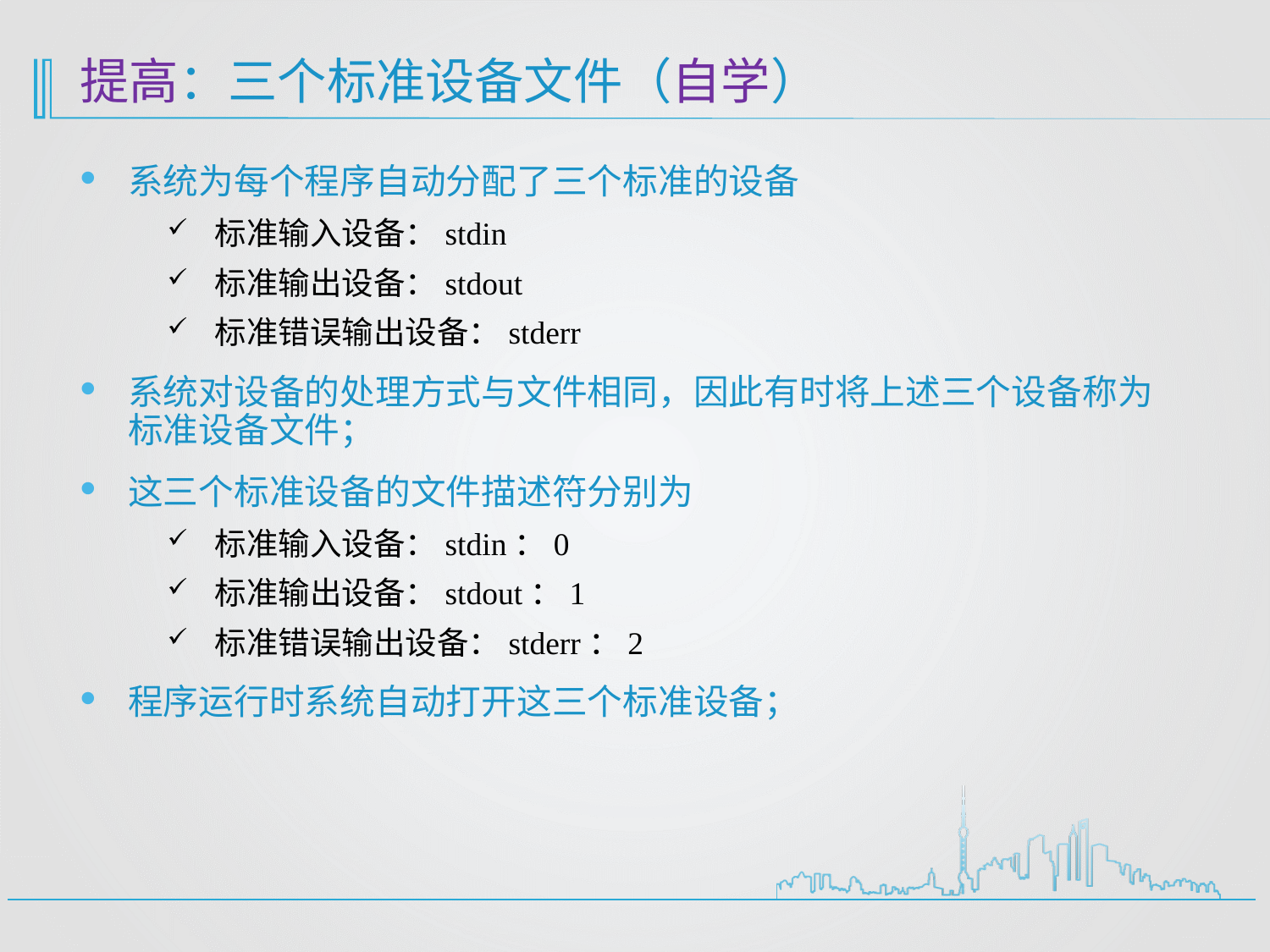

# 提高：三个标准设备文件（自学）
系统为每个程序自动分配了三个标准的设备
标准输入设备：stdin
标准输出设备：stdout
标准错误输出设备：stderr
系统对设备的处理方式与文件相同，因此有时将上述三个设备称为标准设备文件；
这三个标准设备的文件描述符分别为
标准输入设备：stdin：0
标准输出设备：stdout：1
标准错误输出设备：stderr：2
程序运行时系统自动打开这三个标准设备；